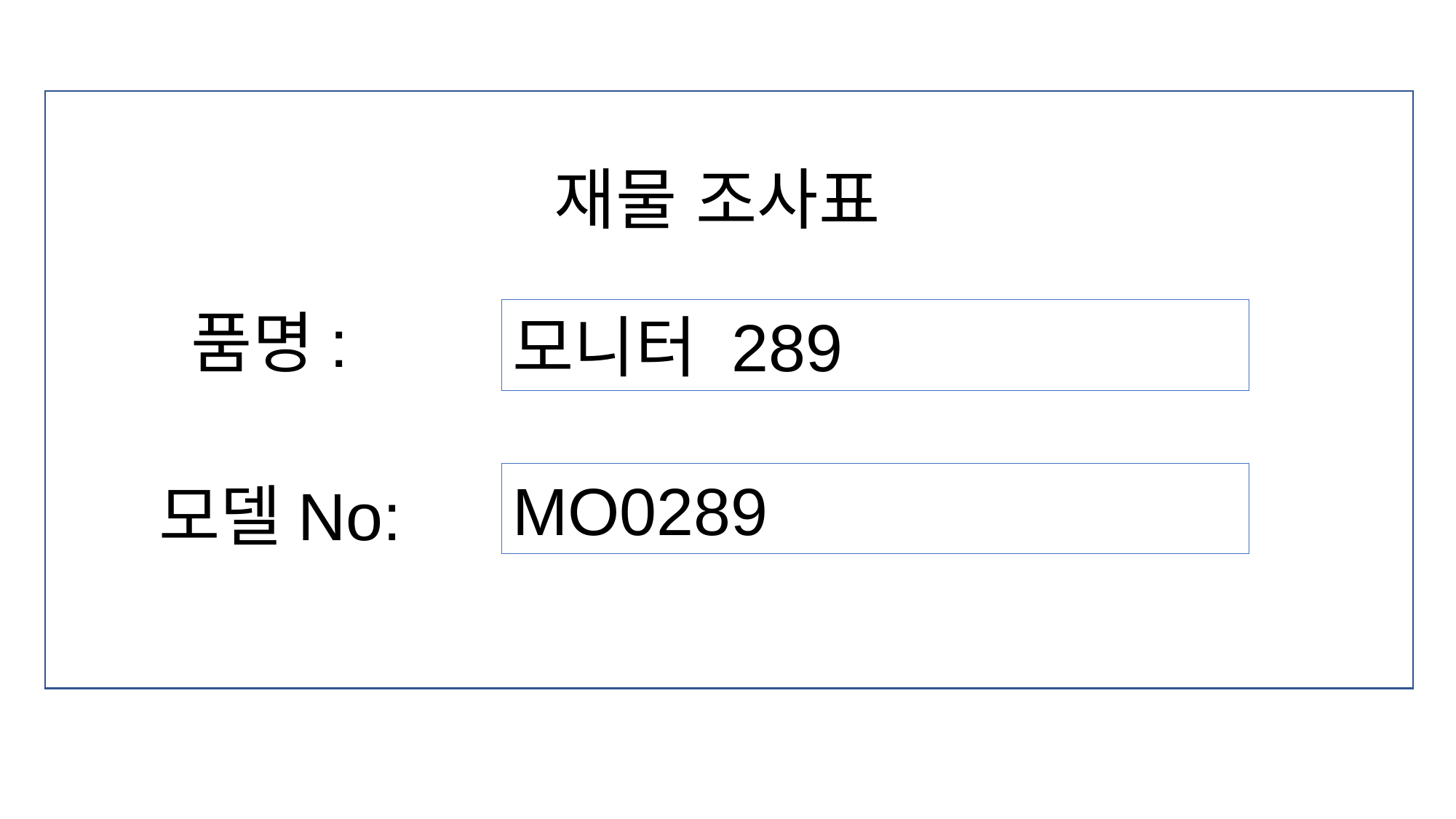

재물 조사표
품명:
모니터 289
MO0289
모델No: